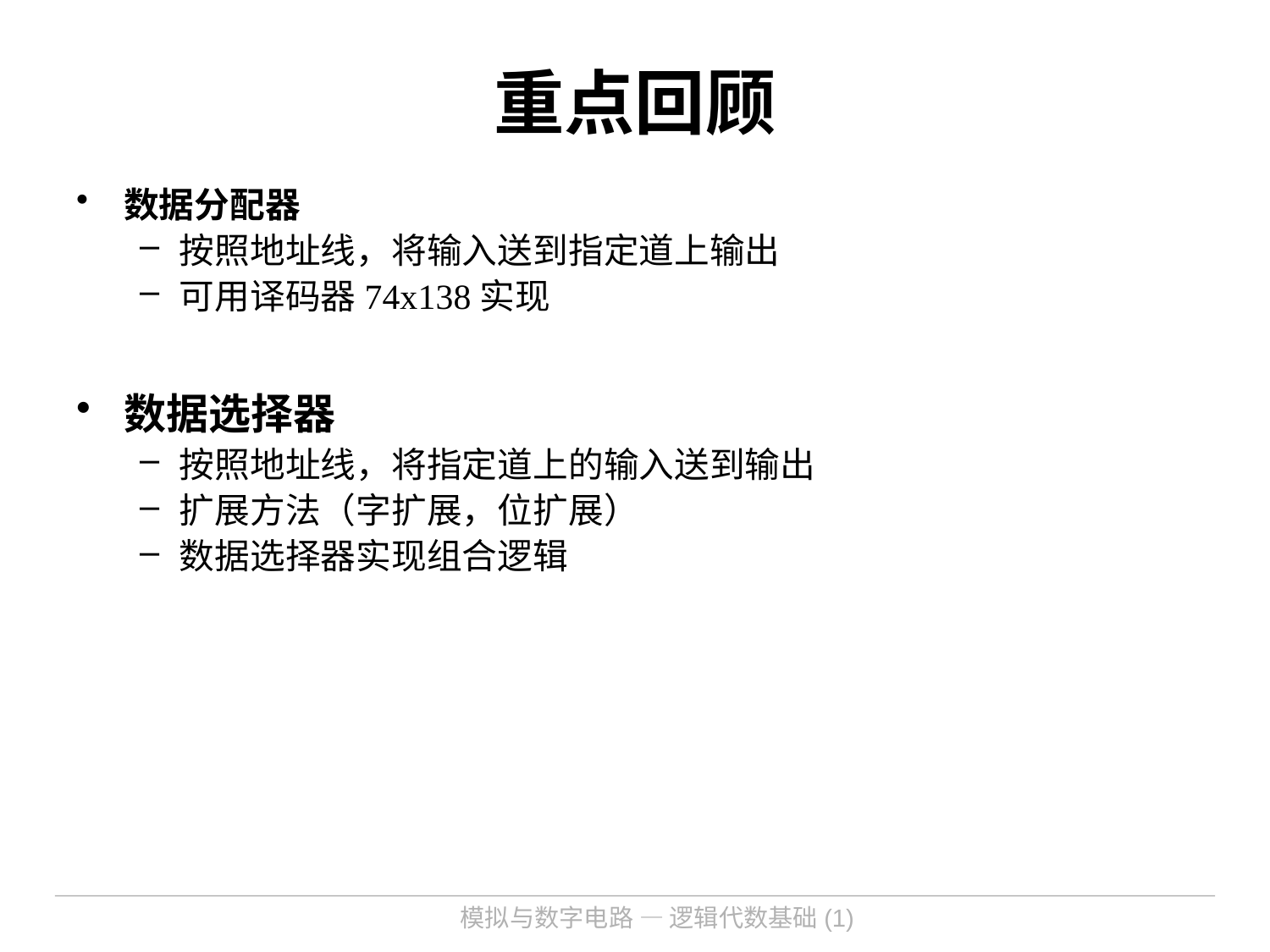

# 重点回顾
数据分配器
按照地址线，将输入送到指定道上输出
可用译码器74x138实现

数据选择器
按照地址线，将指定道上的输入送到输出
扩展方法（字扩展，位扩展）
数据选择器实现组合逻辑

模拟与数字电路 — 逻辑代数基础(1)
2